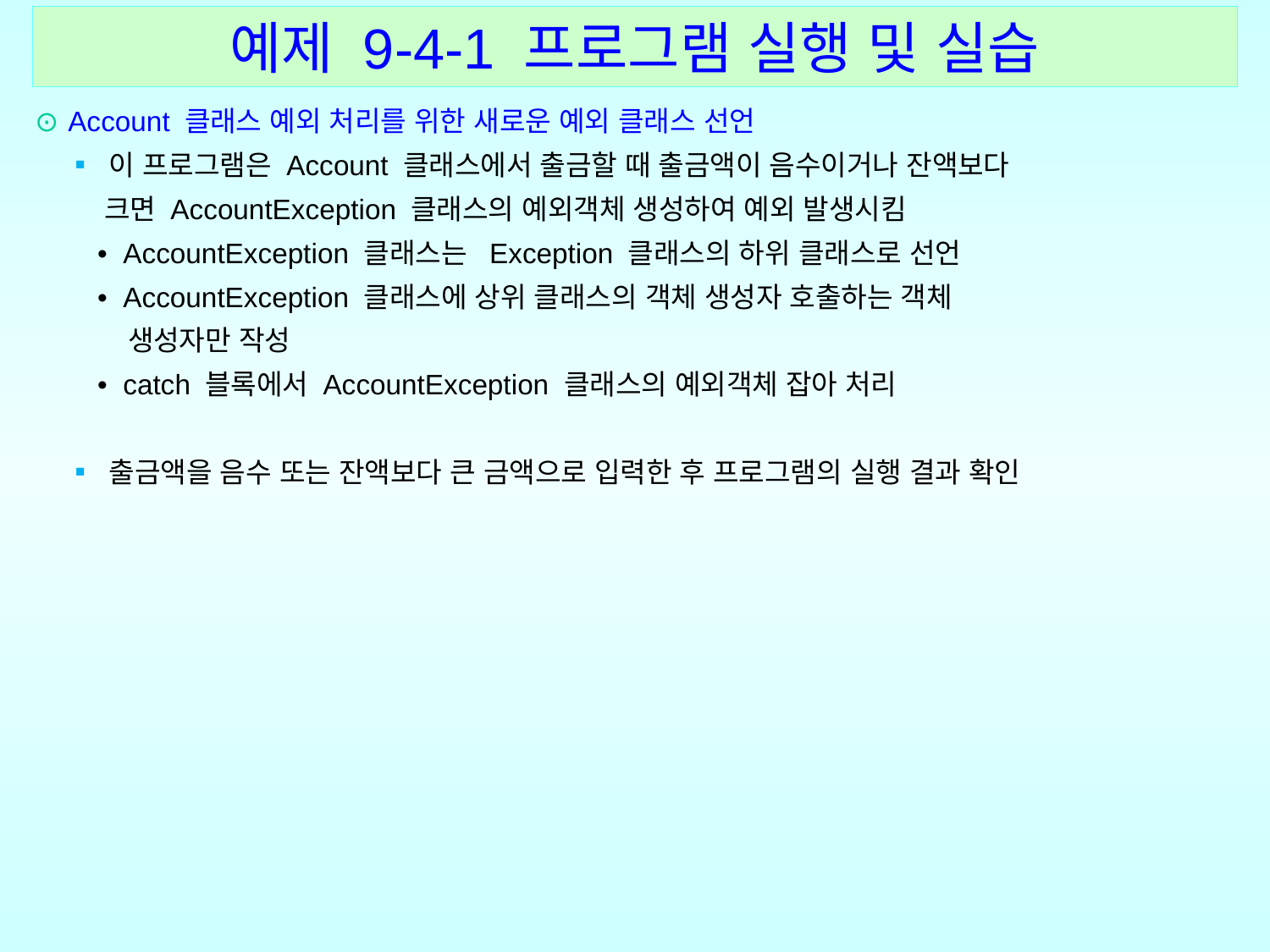

예제 9-4-1 프로그램 실행 및 실습
⊙ Account 클래스 예외 처리를 위한 새로운 예외 클래스 선언
    ▪ 이 프로그램은 Account 클래스에서 출금할 때 출금액이 음수이거나 잔액보다
        크면 AccountException 클래스의 예외객체 생성하여 예외 발생시킴
        •  AccountException 클래스는  Exception 클래스의 하위 클래스로 선언
        •  AccountException 클래스에 상위 클래스의 객체 생성자 호출하는 객체
           생성자만 작성
        •  catch 블록에서 AccountException 클래스의 예외객체 잡아 처리

    ▪ 출금액을 음수 또는 잔액보다 큰 금액으로 입력한 후 프로그램의 실행 결과 확인